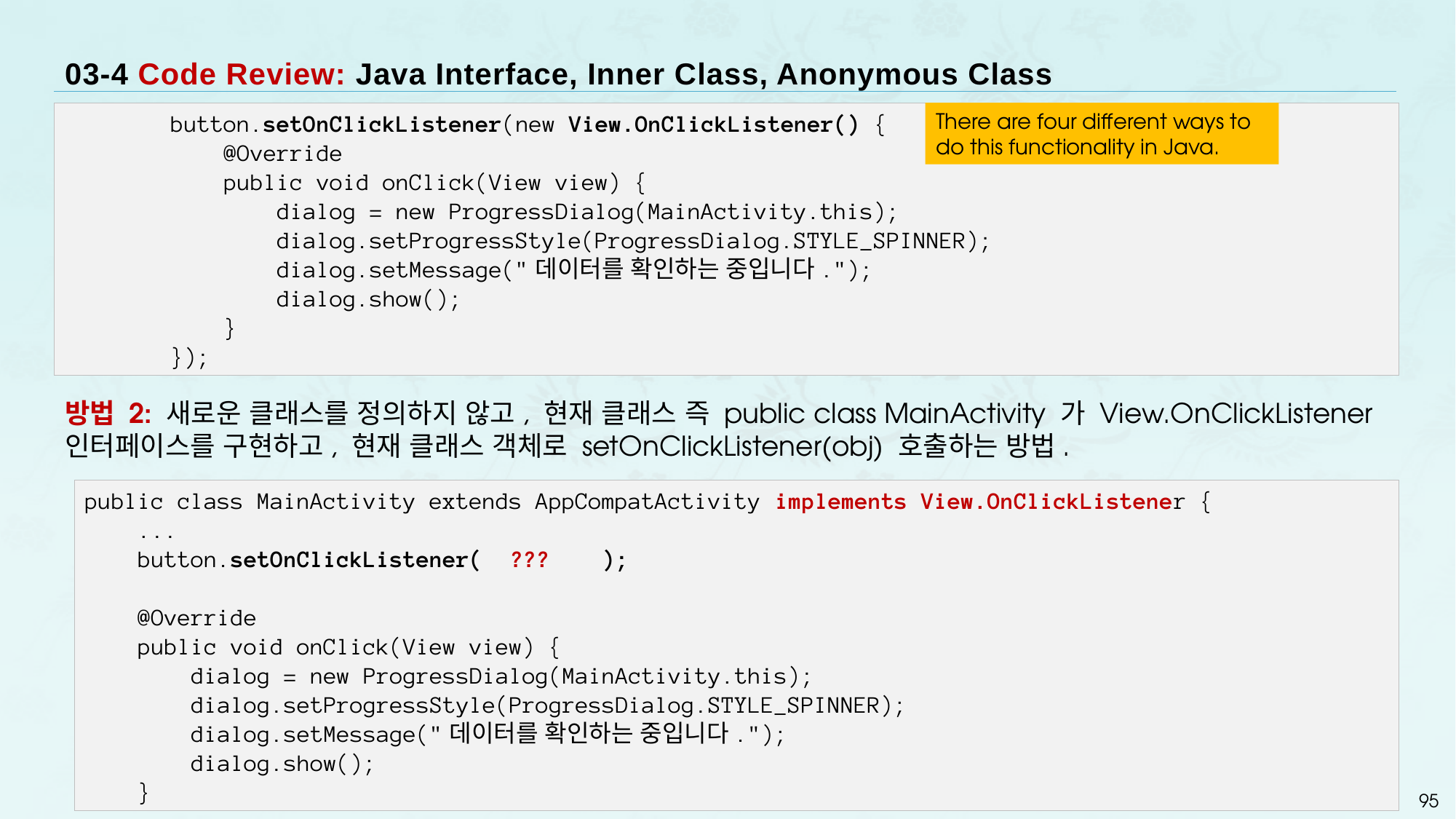

# 03-4 Code Review: Java Interface, Inner Class, Anonymous Class
        button.setOnClickListener(new View.OnClickListener() {
            @Override
            public void onClick(View view) {
                dialog = new ProgressDialog(MainActivity.this);
                dialog.setProgressStyle(ProgressDialog.STYLE_SPINNER);
                dialog.setMessage("데이터를 확인하는 중입니다.");
                dialog.show();
            }
        });
There are four different ways to do this functionality in Java.
방법 2: 새로운 클래스를 정의하지 않고, 현재 클래스 즉 public class MainActivity 가 View.OnClickListener 인터페이스를 구현하고, 현재 클래스 객체로 setOnClickListener(obj) 호출하는 방법.

public class MainActivity extends AppCompatActivity implements View.OnClickListener {
    ...
    button.setOnClickListener(  ???    );

    @Override
    public void onClick(View view) {
        dialog = new ProgressDialog(MainActivity.this);
        dialog.setProgressStyle(ProgressDialog.STYLE_SPINNER);
        dialog.setMessage("데이터를 확인하는 중입니다.");
        dialog.show();
    }
95